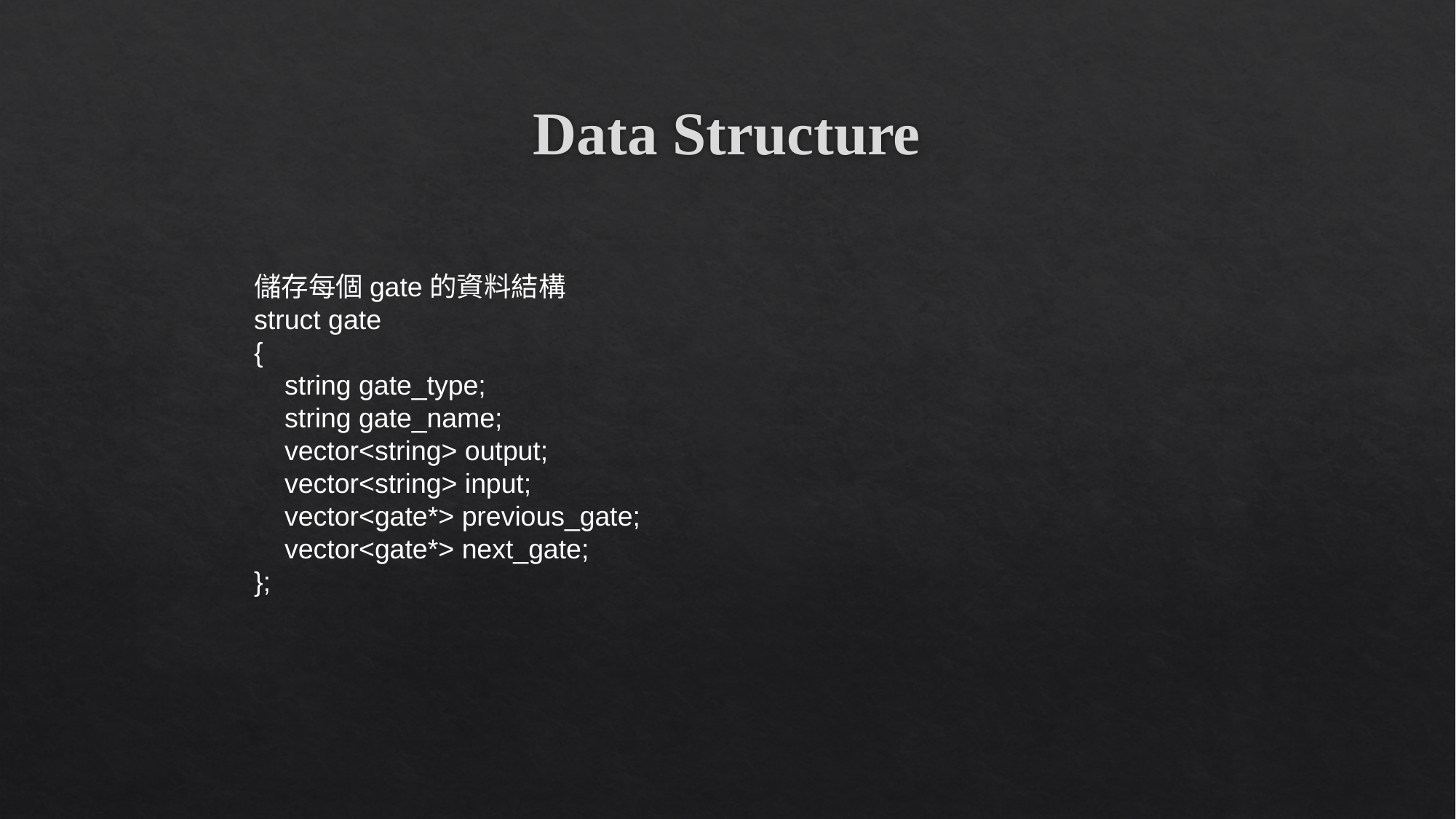

# Data Structure

儲存每個gate的資料結構
struct gate
{
    string gate_type;
    string gate_name;
    vector<string> output;
    vector<string> input;
    vector<gate*> previous_gate;
    vector<gate*> next_gate;
};